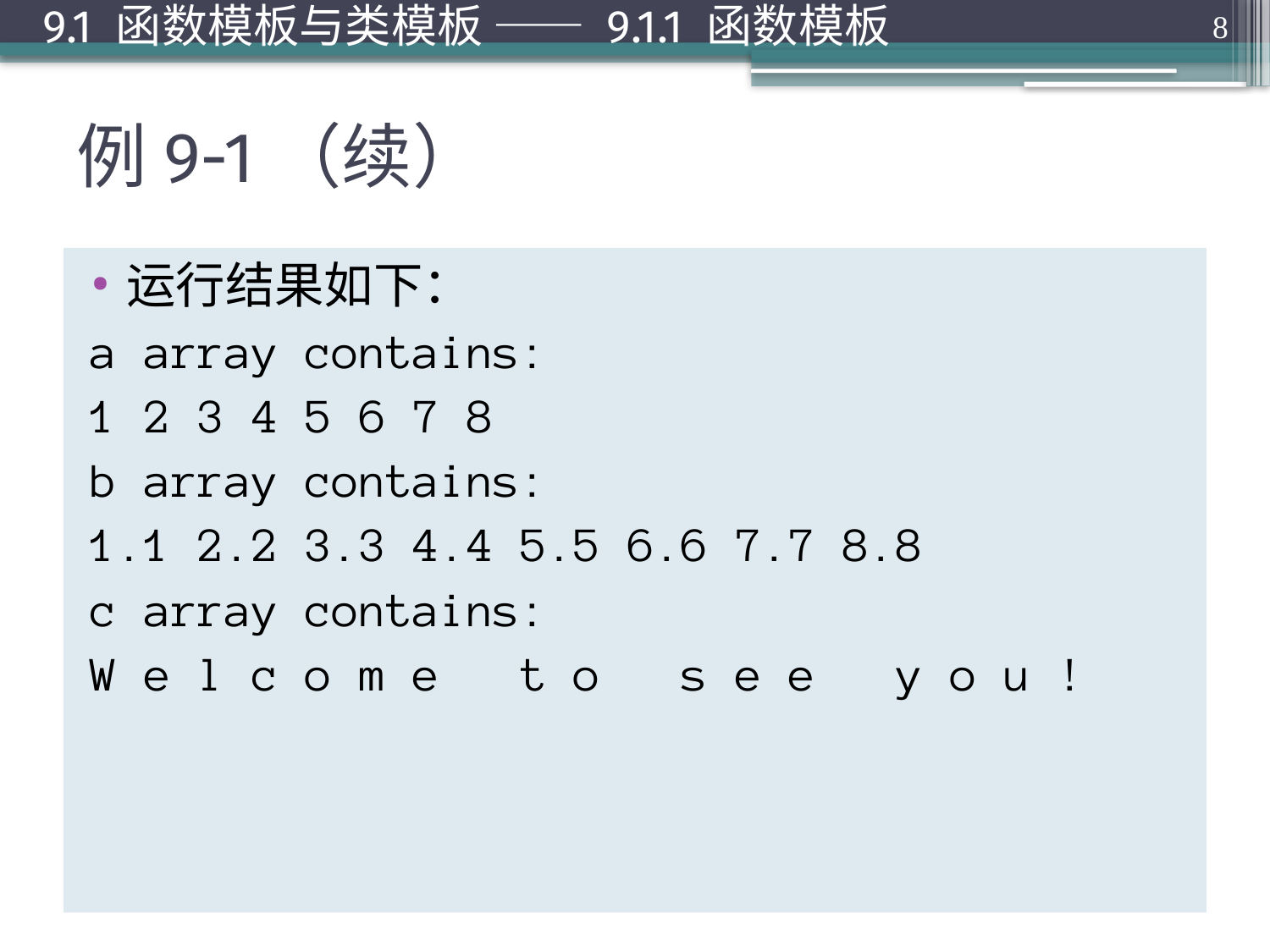

9.1 函数模板与类模板 —— 9.1.1 函数模板
8
# 例9-1（续）
运行结果如下：
a array contains:
1 2 3 4 5 6 7 8
b array contains:
1.1 2.2 3.3 4.4 5.5 6.6 7.7 8.8
c array contains:
W e l c o m e   t o   s e e   y o u !